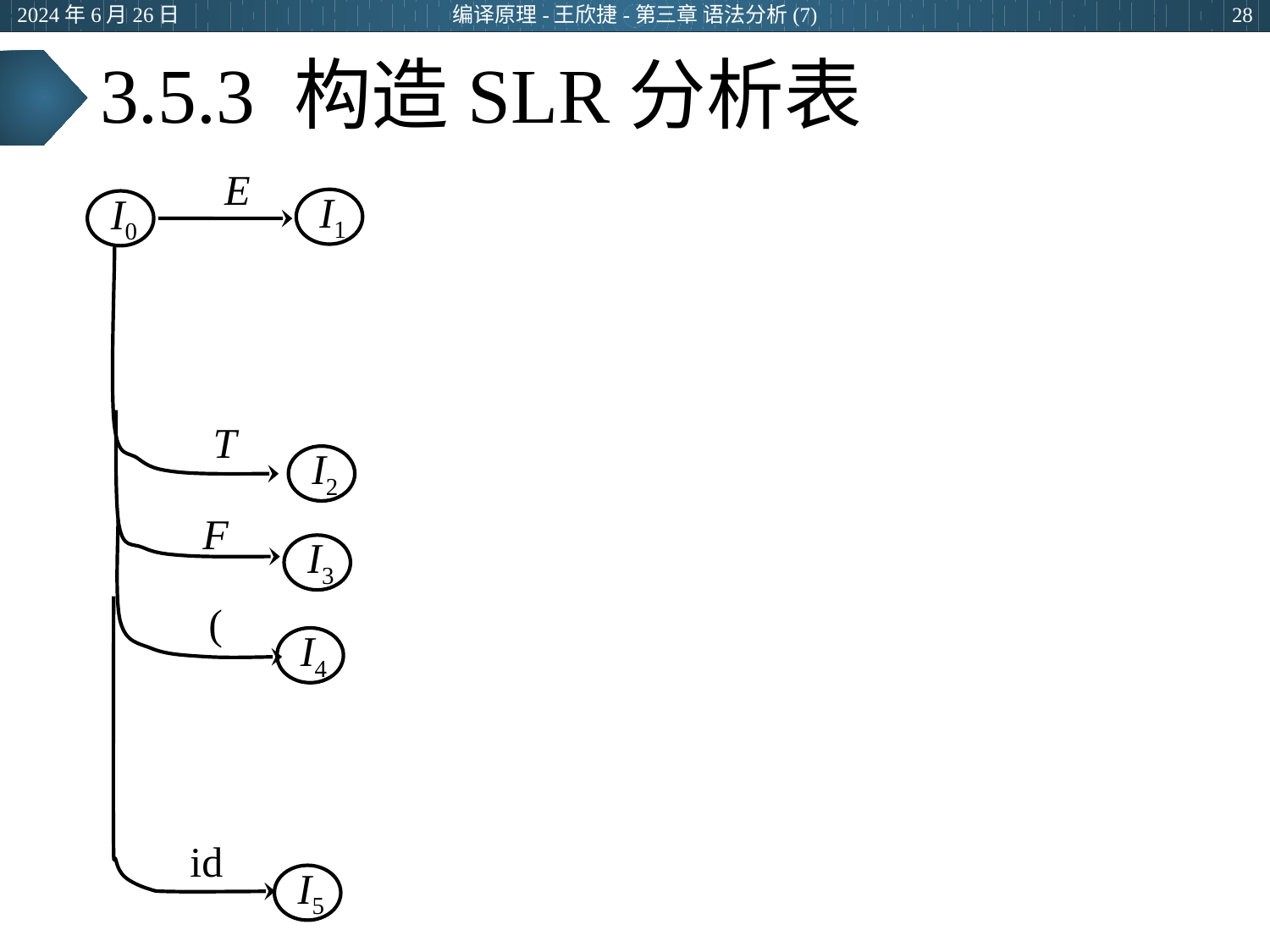

2024年6月26日
编译原理-王欣捷-第三章 语法分析(7)
28
# 3.5.3 构造SLR分析表
E
I1
I0

T
I2
F

I3

(
I4
id
I5